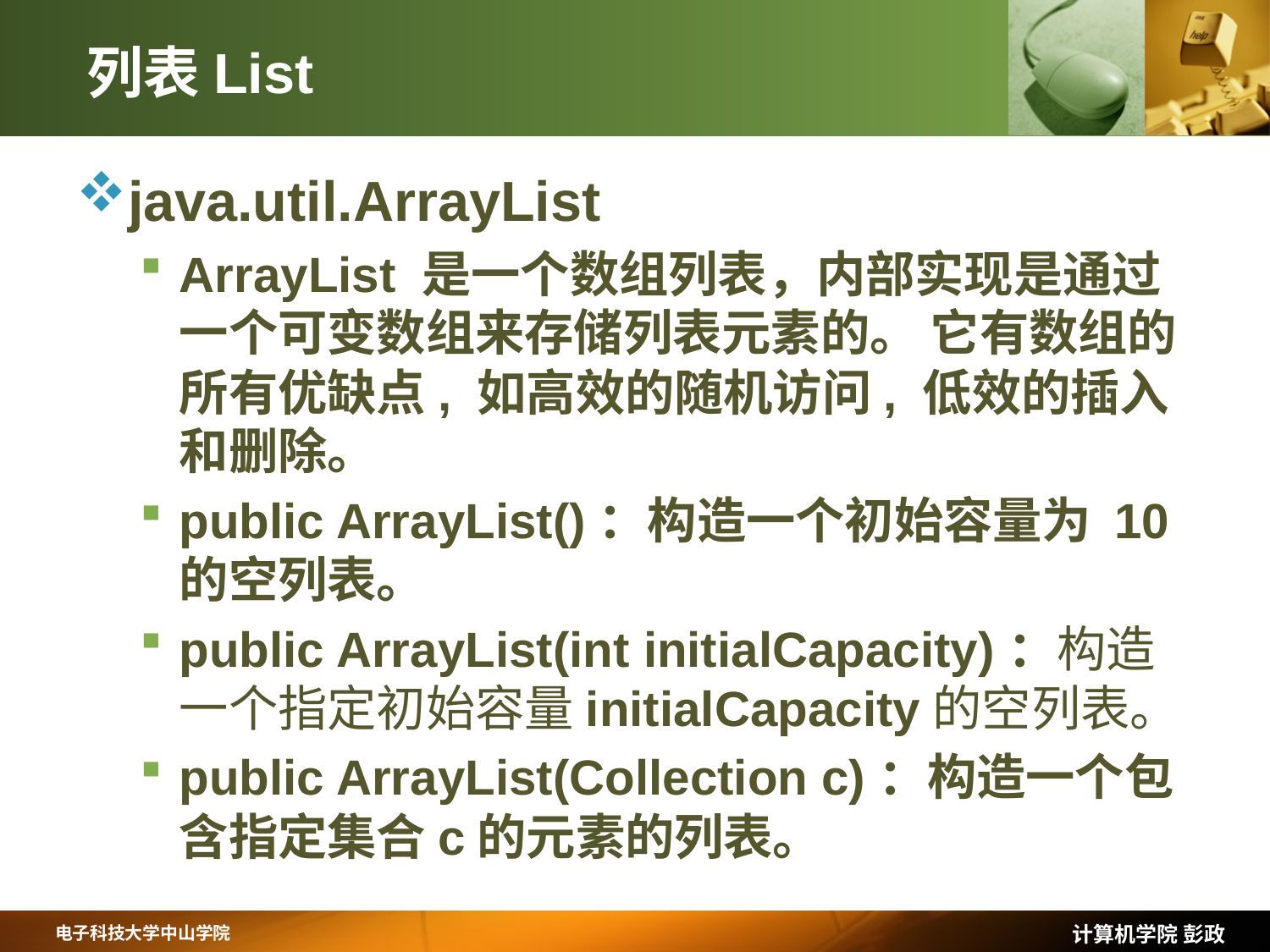

# 列表List
java.util.ArrayList
ArrayList 是一个数组列表，内部实现是通过一个可变数组来存储列表元素的。 它有数组的所有优缺点, 如高效的随机访问, 低效的插入和删除。
public ArrayList()：构造一个初始容量为 10 的空列表。
public ArrayList(int initialCapacity)：构造一个指定初始容量initialCapacity的空列表。
public ArrayList(Collection c)：构造一个包含指定集合c的元素的列表。

计算机学院 彭政
电子科技大学中山学院